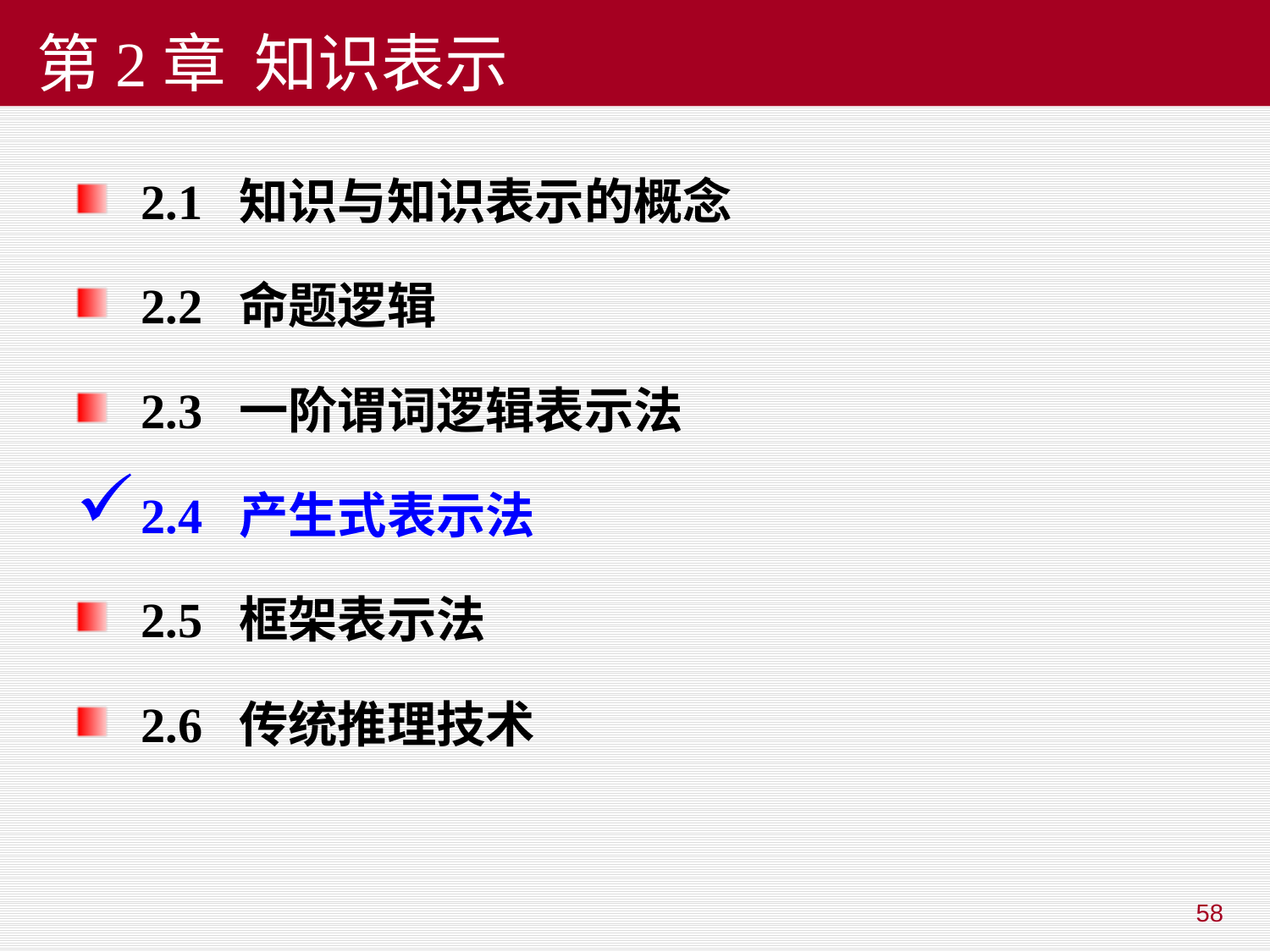

# 第2章  知识表示
2.1  知识与知识表示的概念
2.2  命题逻辑
2.3  一阶谓词逻辑表示法
2.4  产生式表示法
2.5  框架表示法
2.6  传统推理技术

58